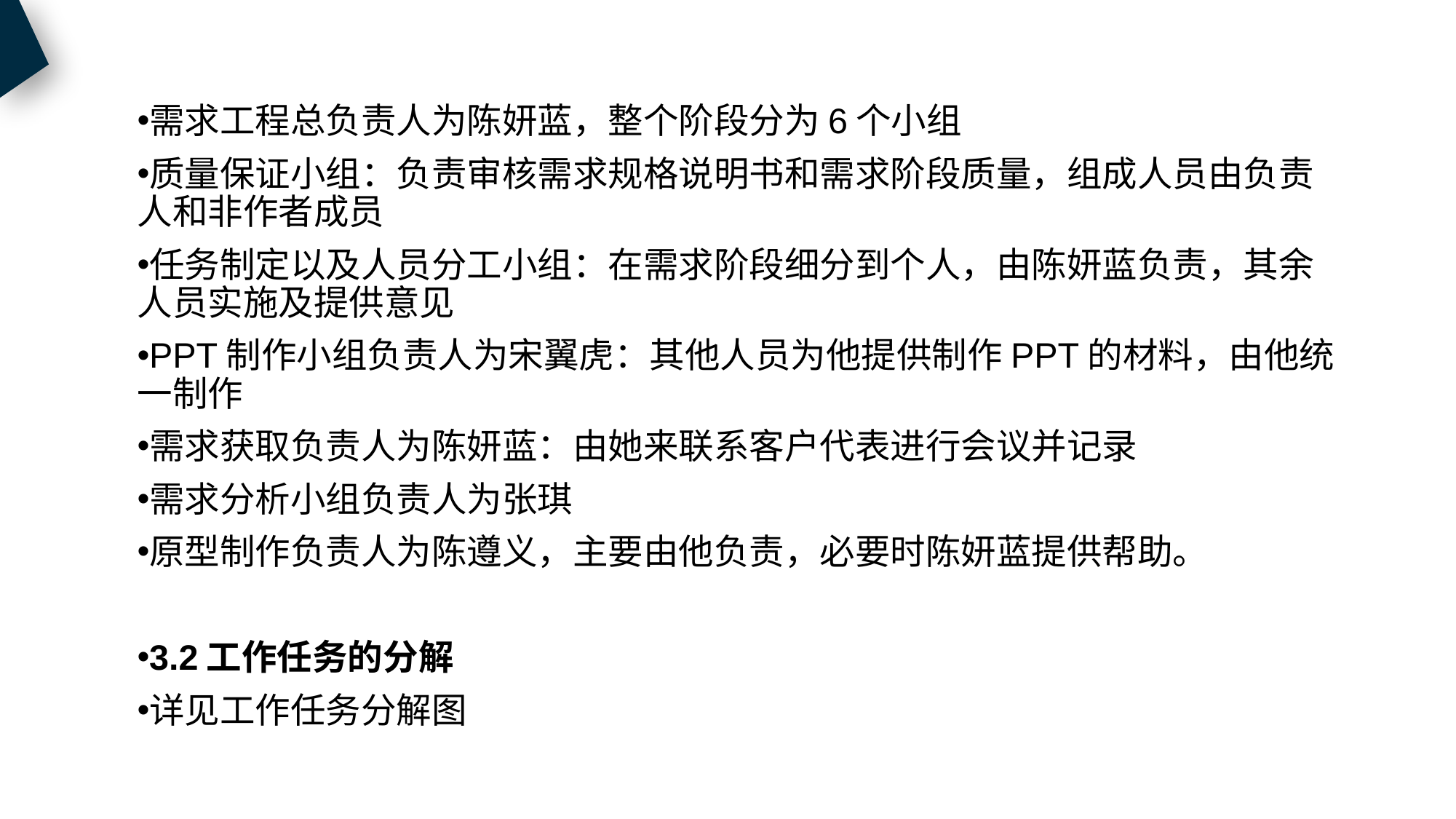

需求工程总负责人为陈妍蓝，整个阶段分为6个小组
质量保证小组：负责审核需求规格说明书和需求阶段质量，组成人员由负责人和非作者成员
任务制定以及人员分工小组：在需求阶段细分到个人，由陈妍蓝负责，其余人员实施及提供意见
PPT制作小组负责人为宋翼虎：其他人员为他提供制作PPT的材料，由他统一制作
需求获取负责人为陈妍蓝：由她来联系客户代表进行会议并记录
需求分析小组负责人为张琪
原型制作负责人为陈遵义，主要由他负责，必要时陈妍蓝提供帮助。

3.2工作任务的分解
详见工作任务分解图